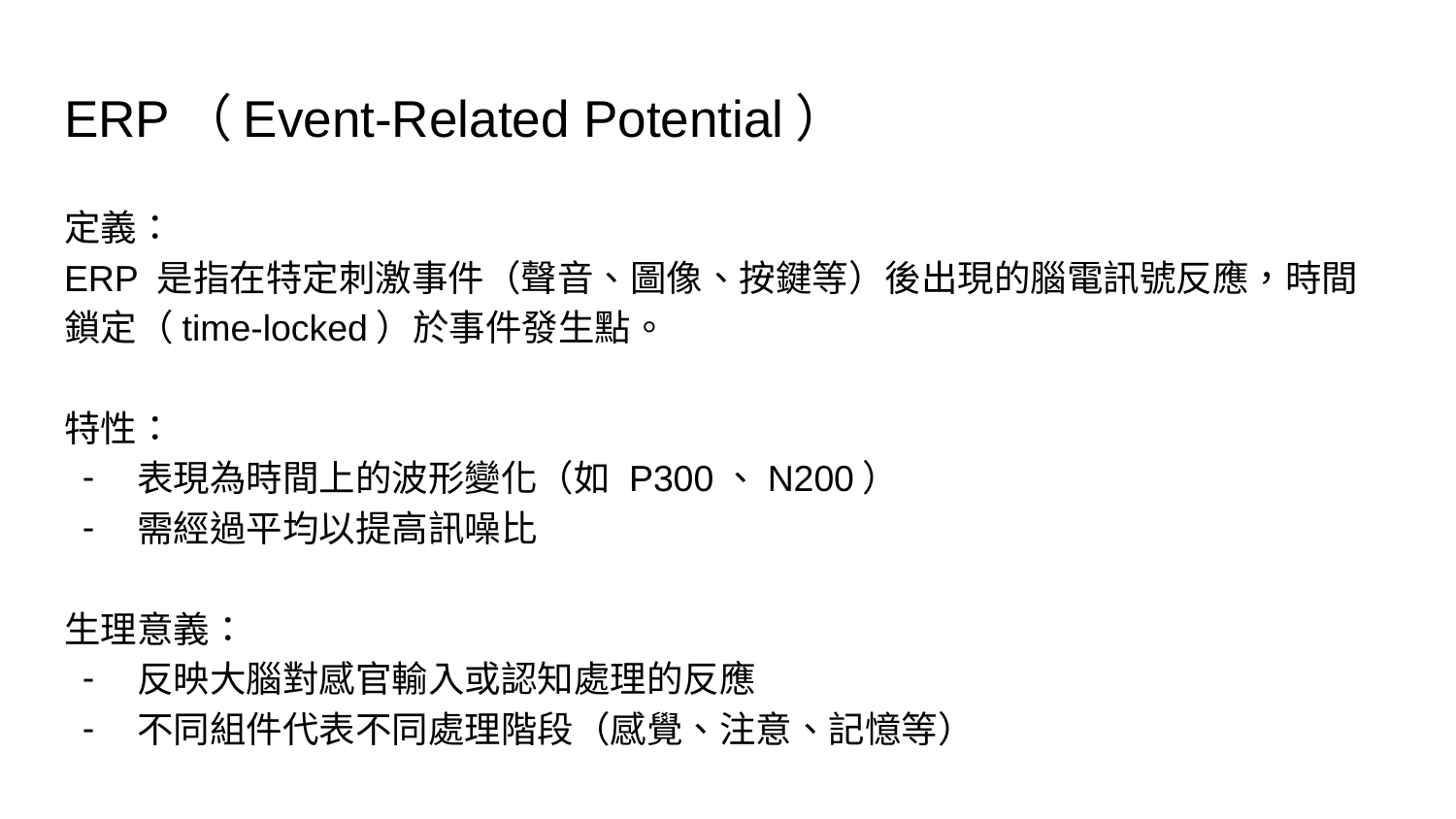

# ERP（Event-Related Potential）
定義：
ERP 是指在特定刺激事件（聲音、圖像、按鍵等）後出現的腦電訊號反應，時間鎖定（time-locked）於事件發生點。

特性：
表現為時間上的波形變化（如 P300、N200）
需經過平均以提高訊噪比

生理意義：
反映大腦對感官輸入或認知處理的反應
不同組件代表不同處理階段（感覺、注意、記憶等）